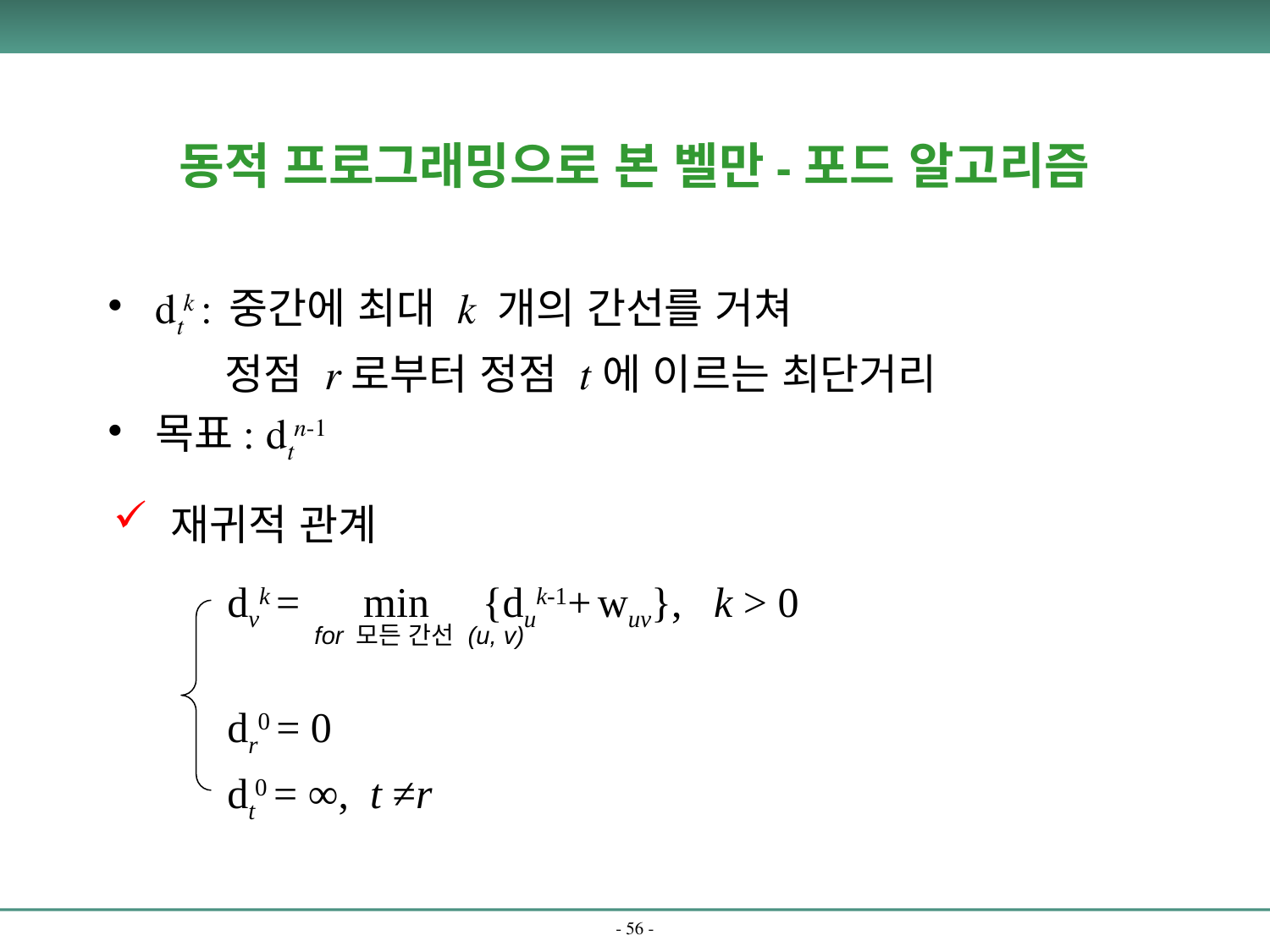

# 동적 프로그래밍으로 본 벨만-포드 알고리즘
dtk : 중간에 최대 k 개의 간선를 거쳐
         정점 r로부터 정점 t에 이르는 최단거리
목표: dtn-1
 재귀적 관계
dvk =      min     {duk-1+ wuv},   k > 0

dr0 = 0
dt0 = ∞,  t ≠r

for 모든 간선 (u, v)